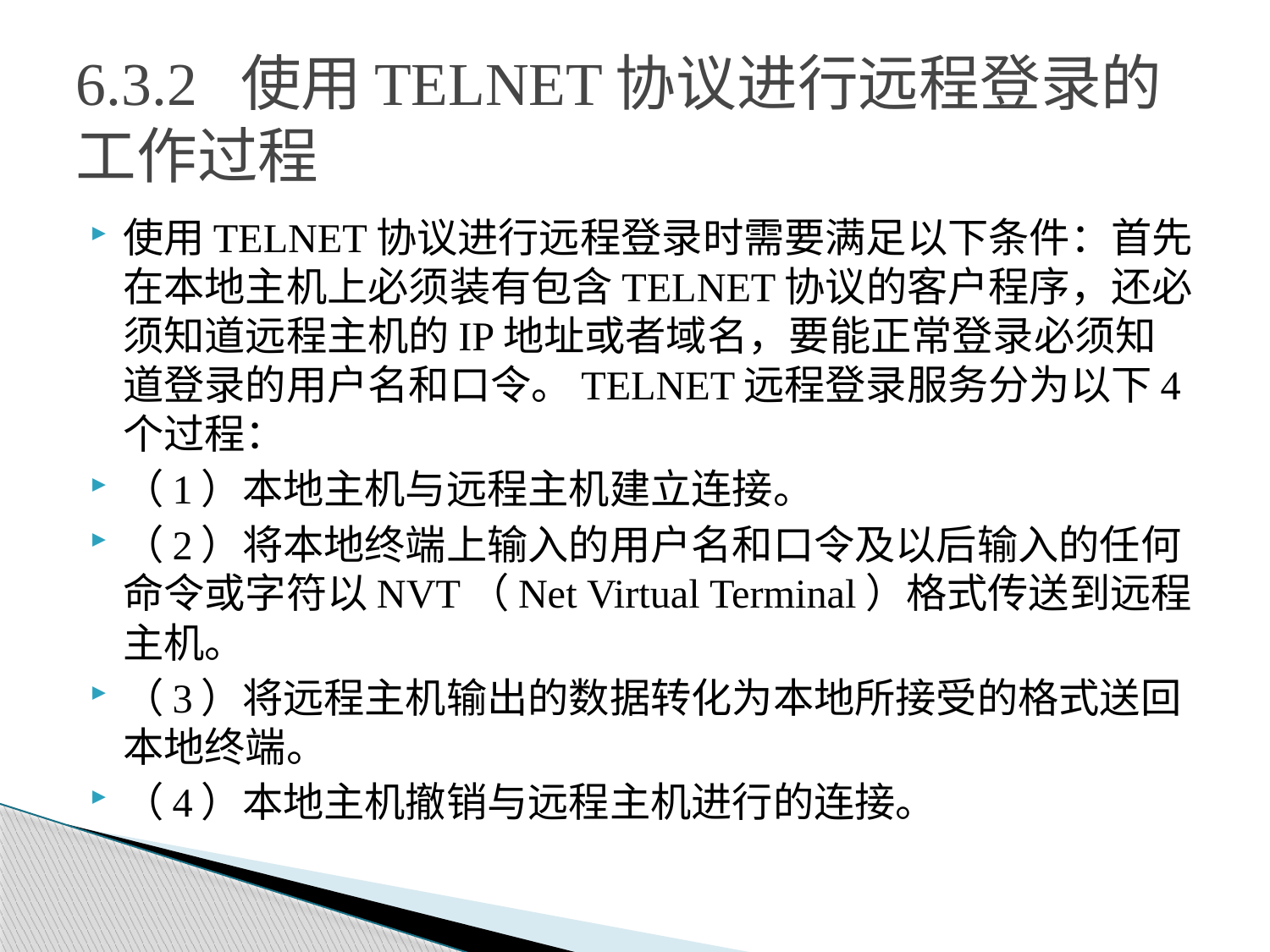

# 6.3.2  使用TELNET协议进行远程登录的工作过程
使用TELNET协议进行远程登录时需要满足以下条件：首先在本地主机上必须装有包含TELNET协议的客户程序，还必须知道远程主机的IP地址或者域名，要能正常登录必须知道登录的用户名和口令。TELNET远程登录服务分为以下4个过程：
（1）本地主机与远程主机建立连接。
（2）将本地终端上输入的用户名和口令及以后输入的任何命令或字符以NVT（Net Virtual Terminal）格式传送到远程主机。
（3）将远程主机输出的数据转化为本地所接受的格式送回本地终端。
（4）本地主机撤销与远程主机进行的连接。